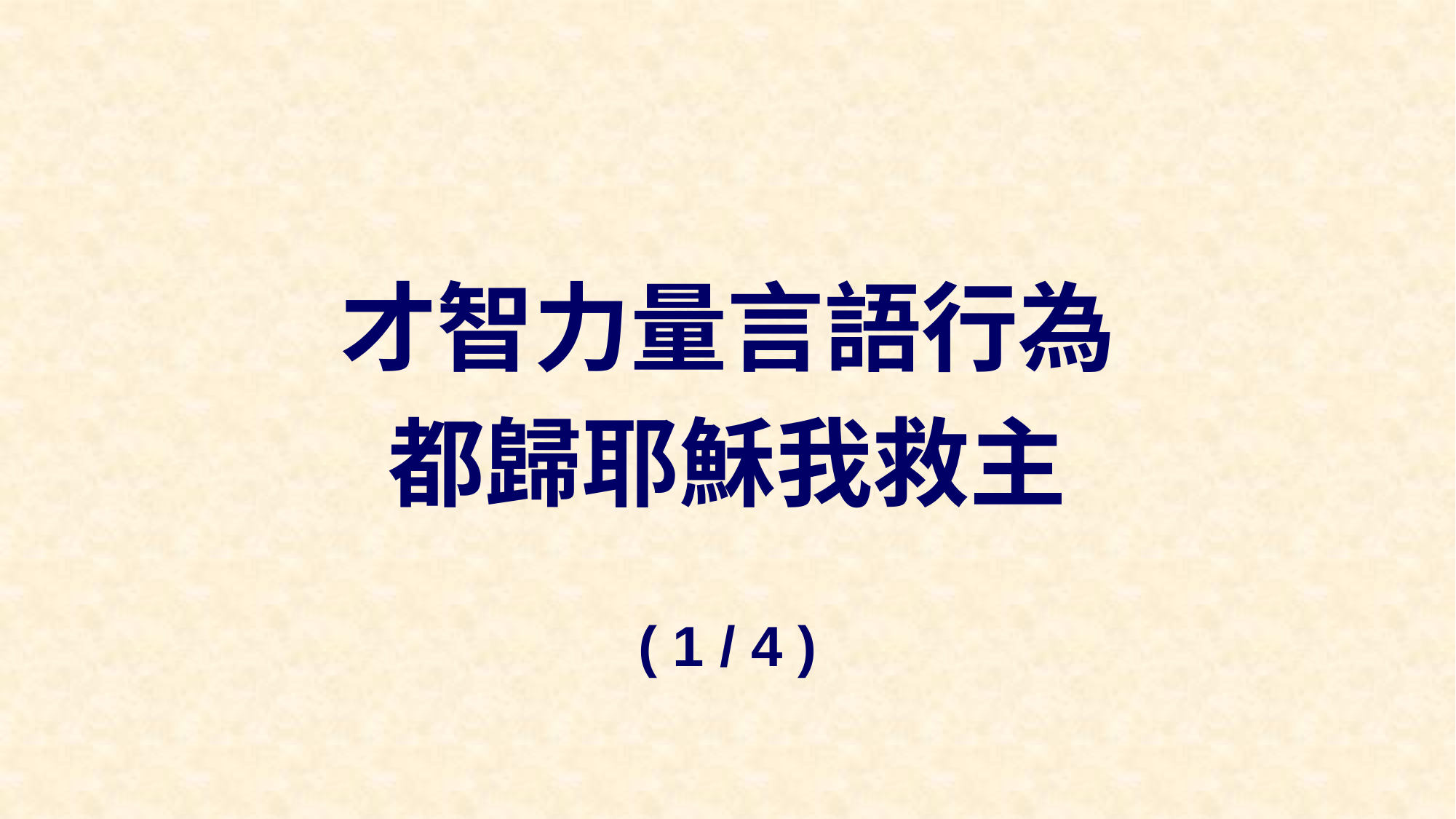

才智力量言語行為
都歸耶穌我救主
( 1 / 4 )